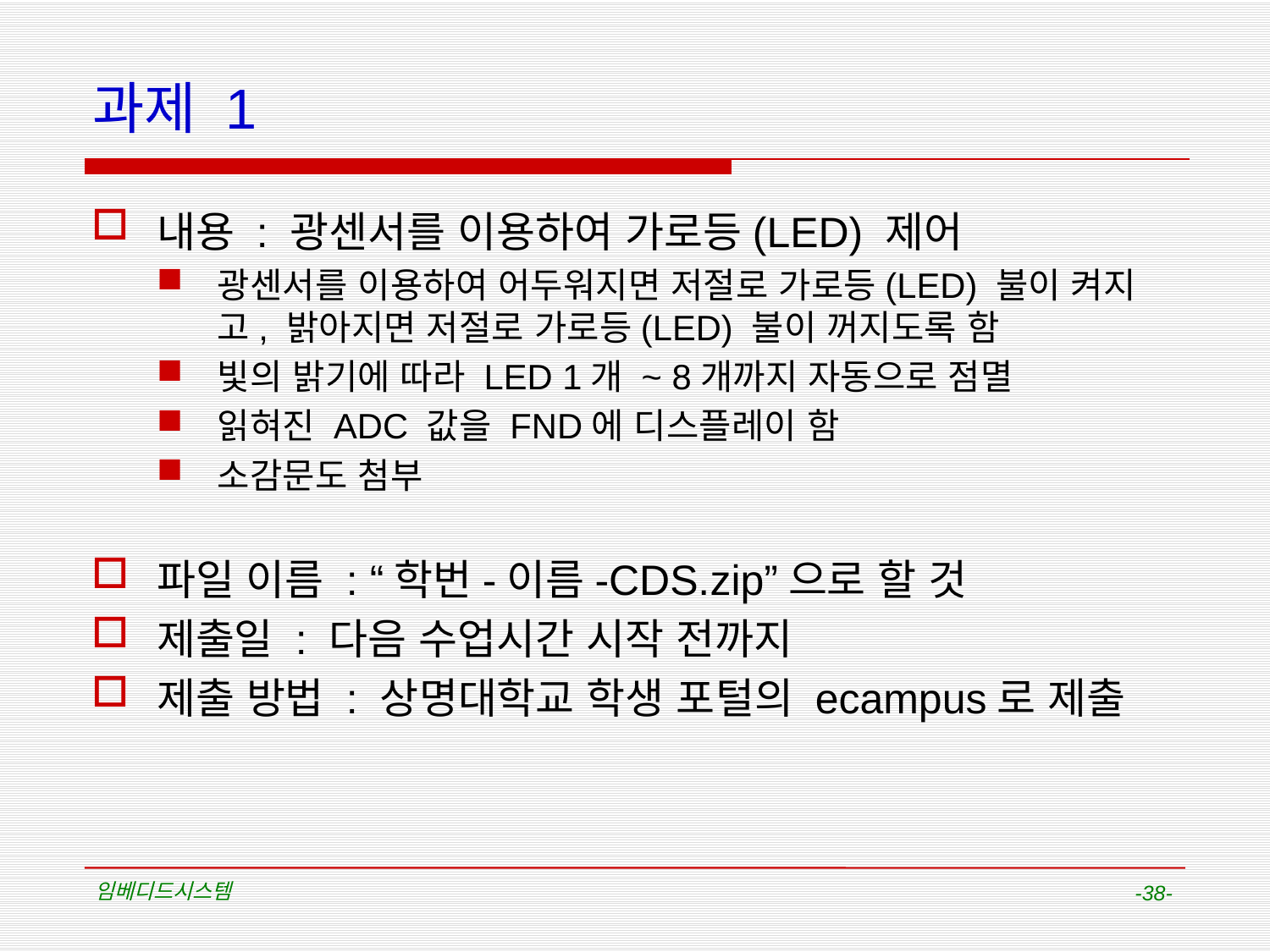

# 과제 1
내용 : 광센서를 이용하여 가로등(LED) 제어
광센서를 이용하여 어두워지면 저절로 가로등(LED) 불이 켜지고, 밝아지면 저절로 가로등(LED) 불이 꺼지도록 함
빛의 밝기에 따라 LED 1개 ~ 8개까지 자동으로 점멸
읽혀진 ADC 값을 FND에 디스플레이 함
소감문도 첨부

파일 이름 : “학번-이름-CDS.zip”으로 할 것
제출일 : 다음 수업시간 시작 전까지
제출 방법 : 상명대학교 학생 포털의 ecampus로 제출
임베디드시스템
-38-